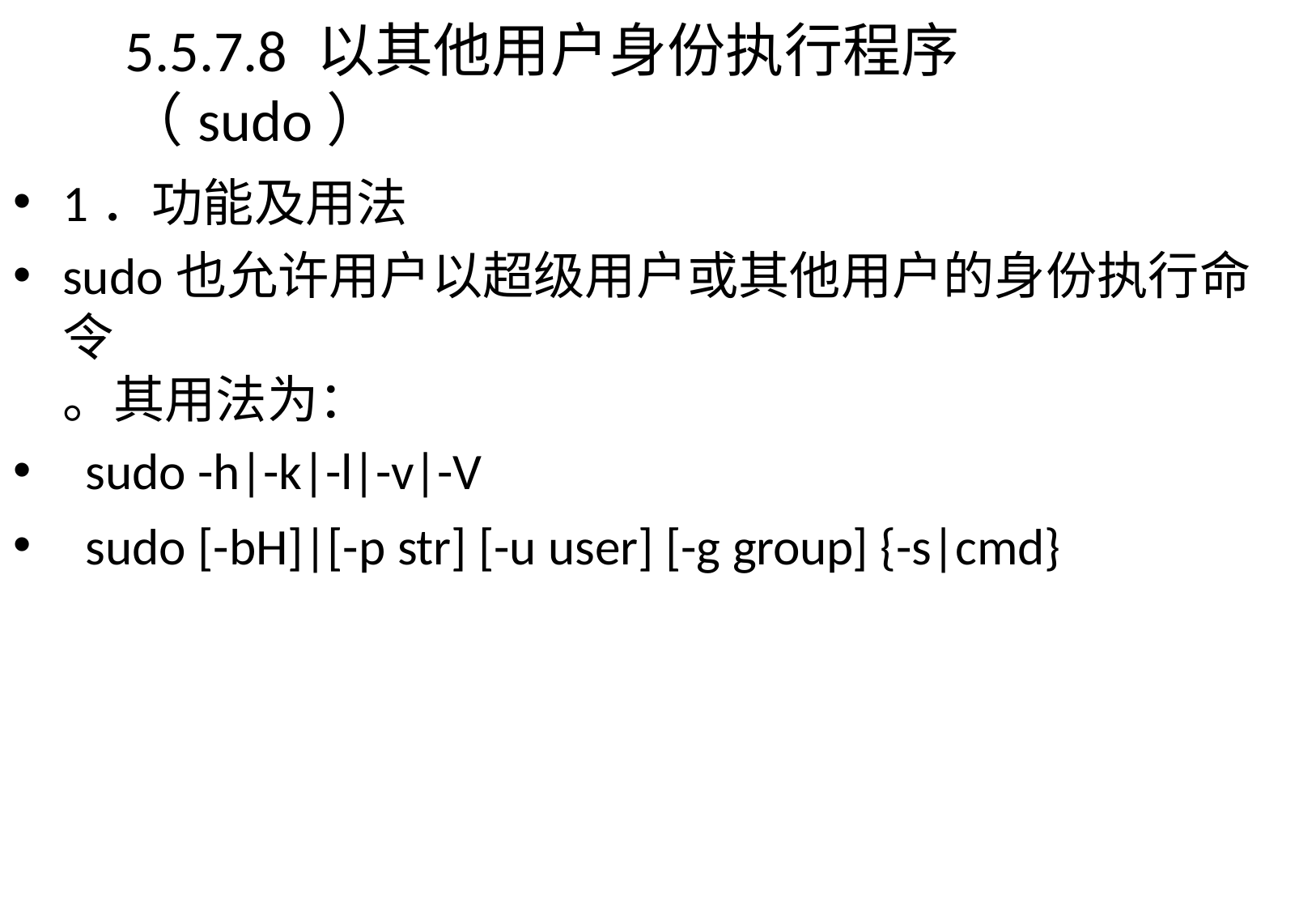

# 5.5.7.8	以其他用户身份执行程序（sudo）
1．功能及用法
sudo也允许用户以超级用户或其他用户的身份执行命令
。其用法为：
sudo -h|-k|-l|-v|-V
sudo [-bH]|[-p str] [-u user] [-g group] {-s|cmd}